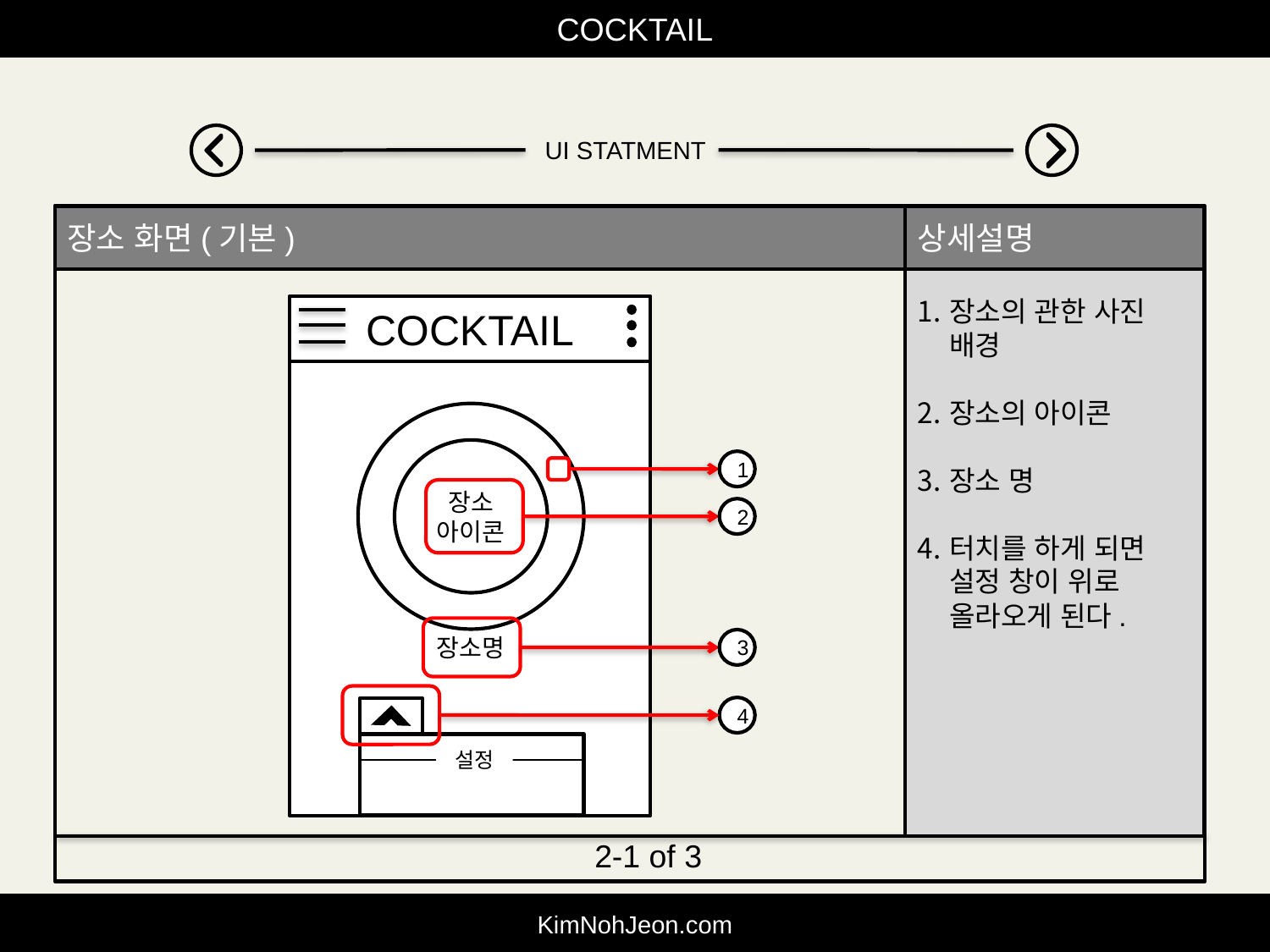

COCKTAIL

 UI STATMENT
상세설명

장소 화면(기본)
장소의 관한 사진 배경

장소의 아이콘

장소 명

터치를 하게 되면 설정 창이 위로 올라오게 된다.

COCKTAIL

장소
아이콘

설정
장소명
1

2

3

4
2-1 of 3
KimNohJeon.com